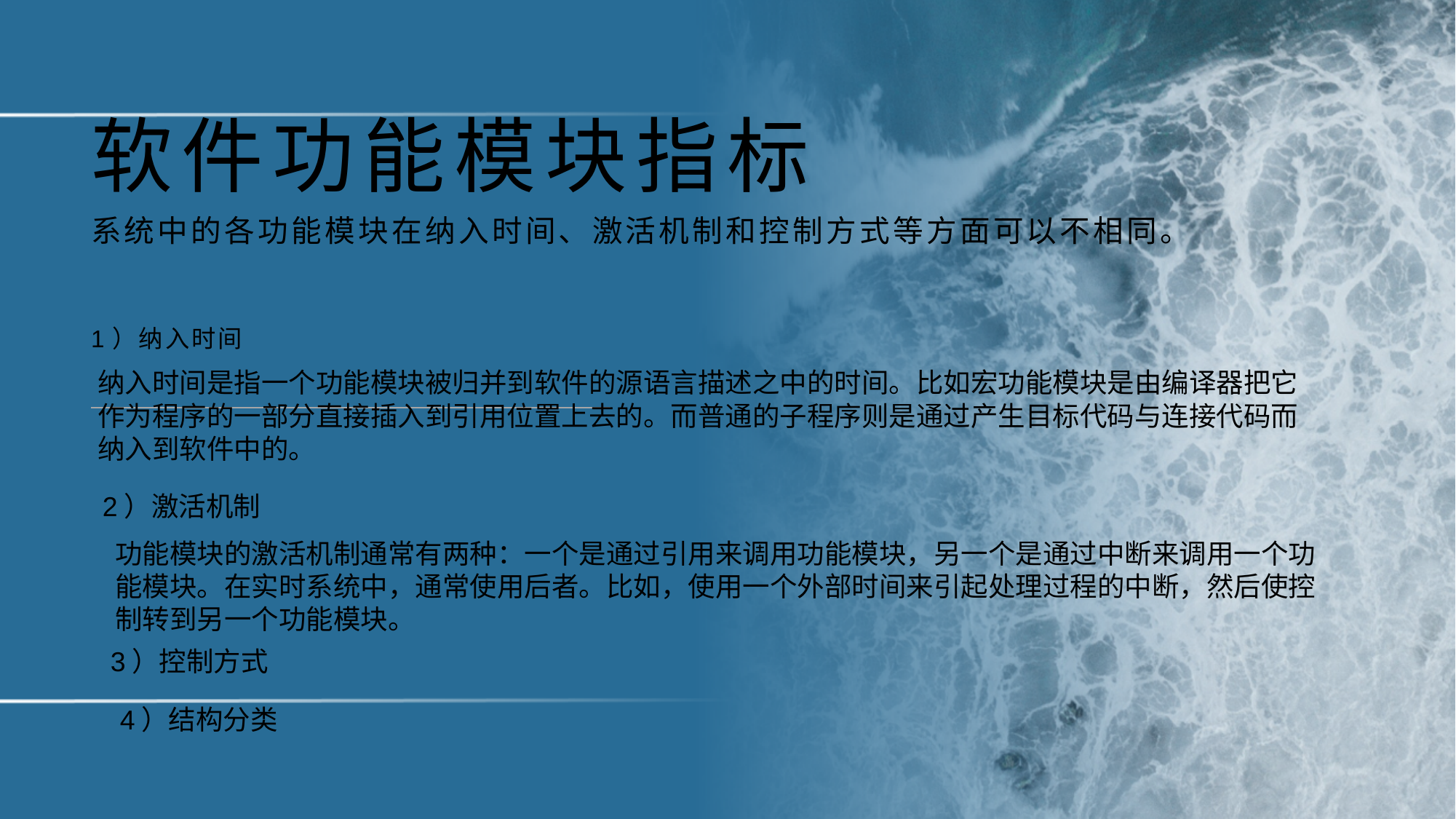

软件功能模块指标
系统中的各功能模块在纳入时间、激活机制和控制方式等方面可以不相同。
1）纳入时间
纳入时间是指一个功能模块被归并到软件的源语言描述之中的时间。比如宏功能模块是由编译器把它作为程序的一部分直接插入到引用位置上去的。而普通的子程序则是通过产生目标代码与连接代码而纳入到软件中的。
2）激活机制
功能模块的激活机制通常有两种：一个是通过引用来调用功能模块，另一个是通过中断来调用一个功能模块。在实时系统中，通常使用后者。比如，使用一个外部时间来引起处理过程的中断，然后使控制转到另一个功能模块。
3）控制方式
4）结构分类